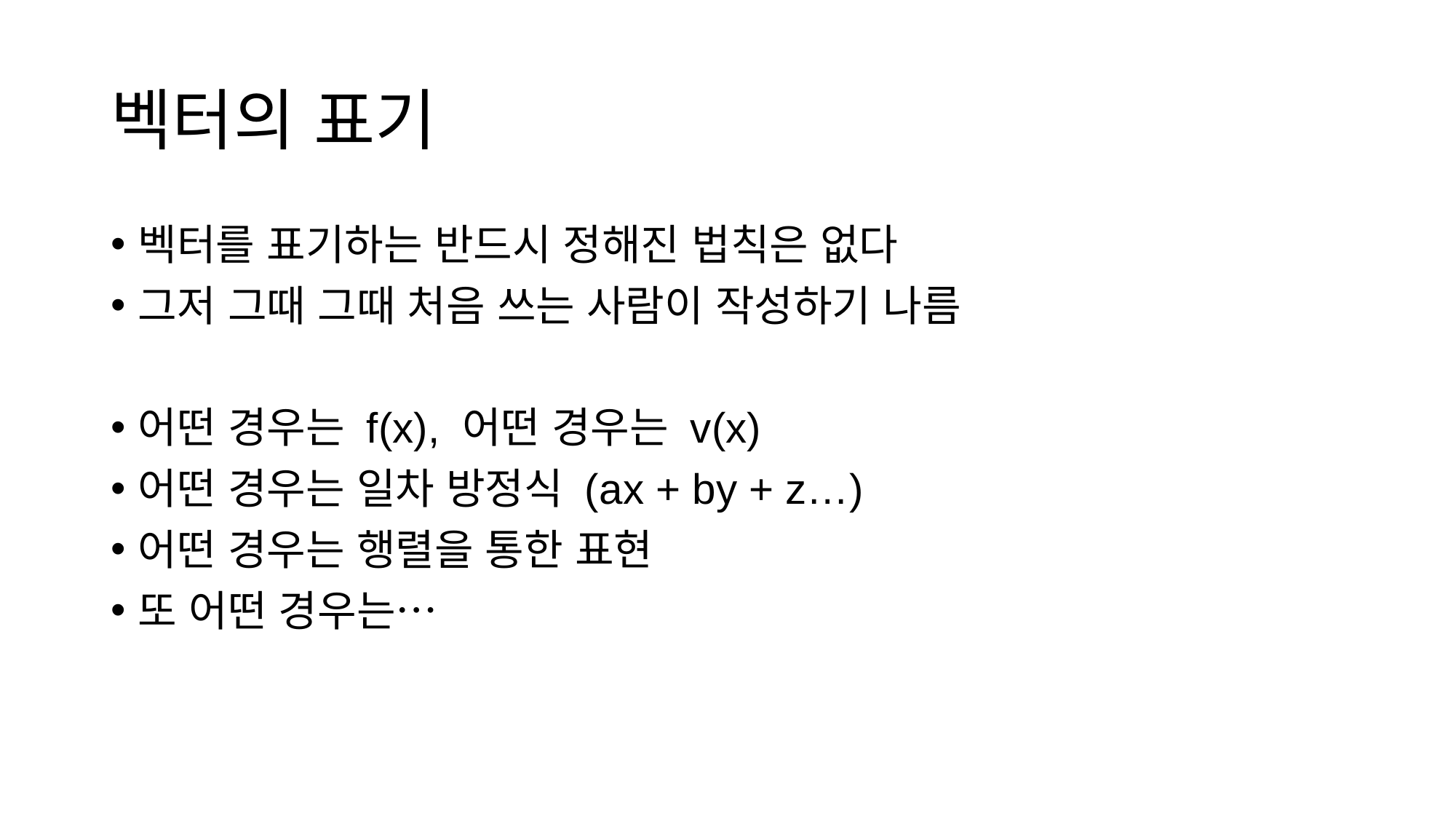

# 벡터의 표기
벡터를 표기하는 반드시 정해진 법칙은 없다
그저 그때 그때 처음 쓰는 사람이 작성하기 나름

어떤 경우는 f(x), 어떤 경우는 v(x)
어떤 경우는 일차 방정식 (ax + by + z…)
어떤 경우는 행렬을 통한 표현
또 어떤 경우는…